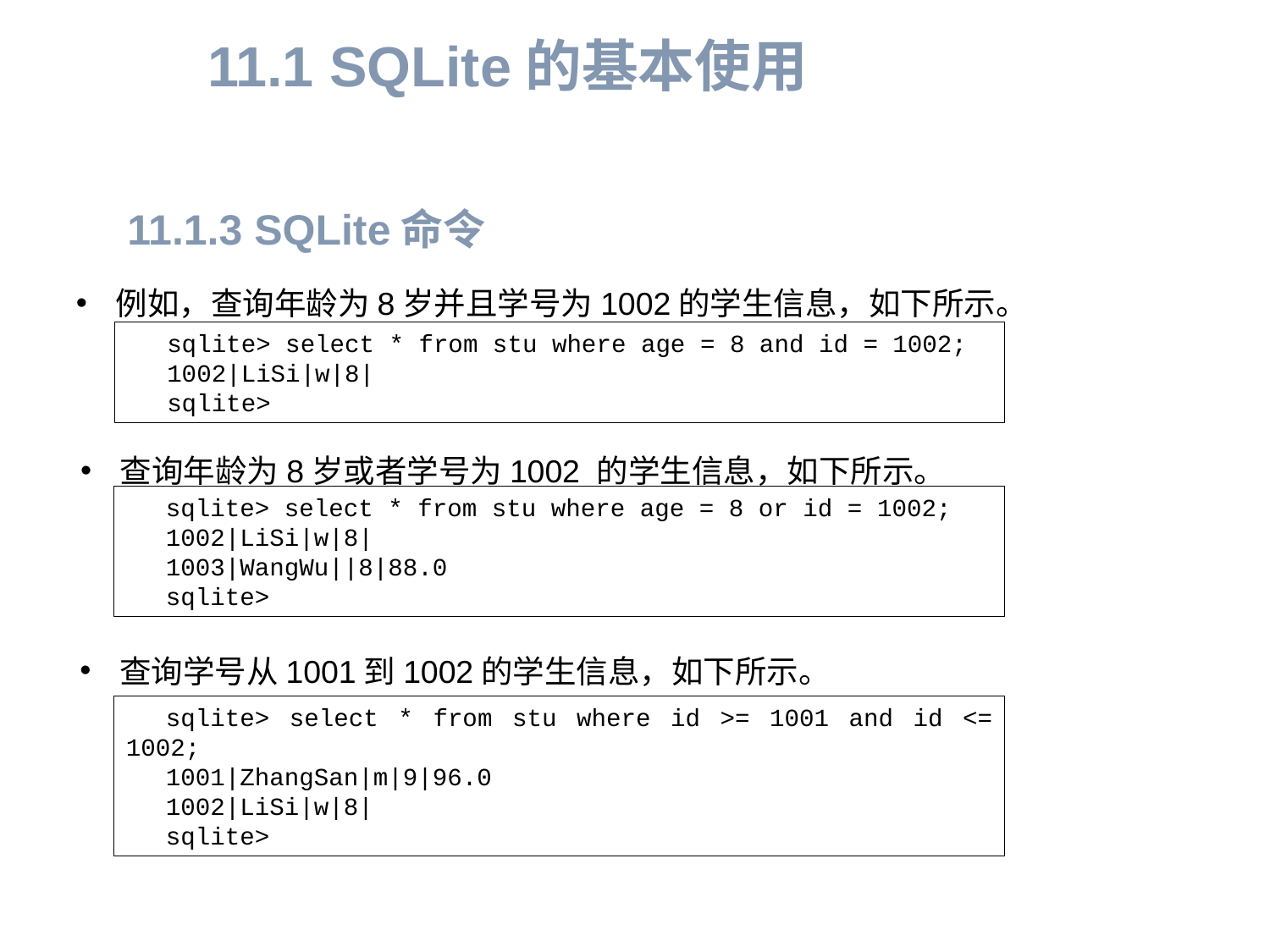

11.1 SQLite的基本使用
11.1.3 SQLite命令
例如，查询年龄为8岁并且学号为1002的学生信息，如下所示。
sqlite> select * from stu where age = 8 and id = 1002;
1002|LiSi|w|8|
sqlite>
查询年龄为8岁或者学号为1002 的学生信息，如下所示。
sqlite> select * from stu where age = 8 or id = 1002;
1002|LiSi|w|8|
1003|WangWu||8|88.0
sqlite>
查询学号从1001到1002的学生信息，如下所示。
sqlite> select * from stu where id >= 1001 and id <= 1002;
1001|ZhangSan|m|9|96.0
1002|LiSi|w|8|
sqlite>